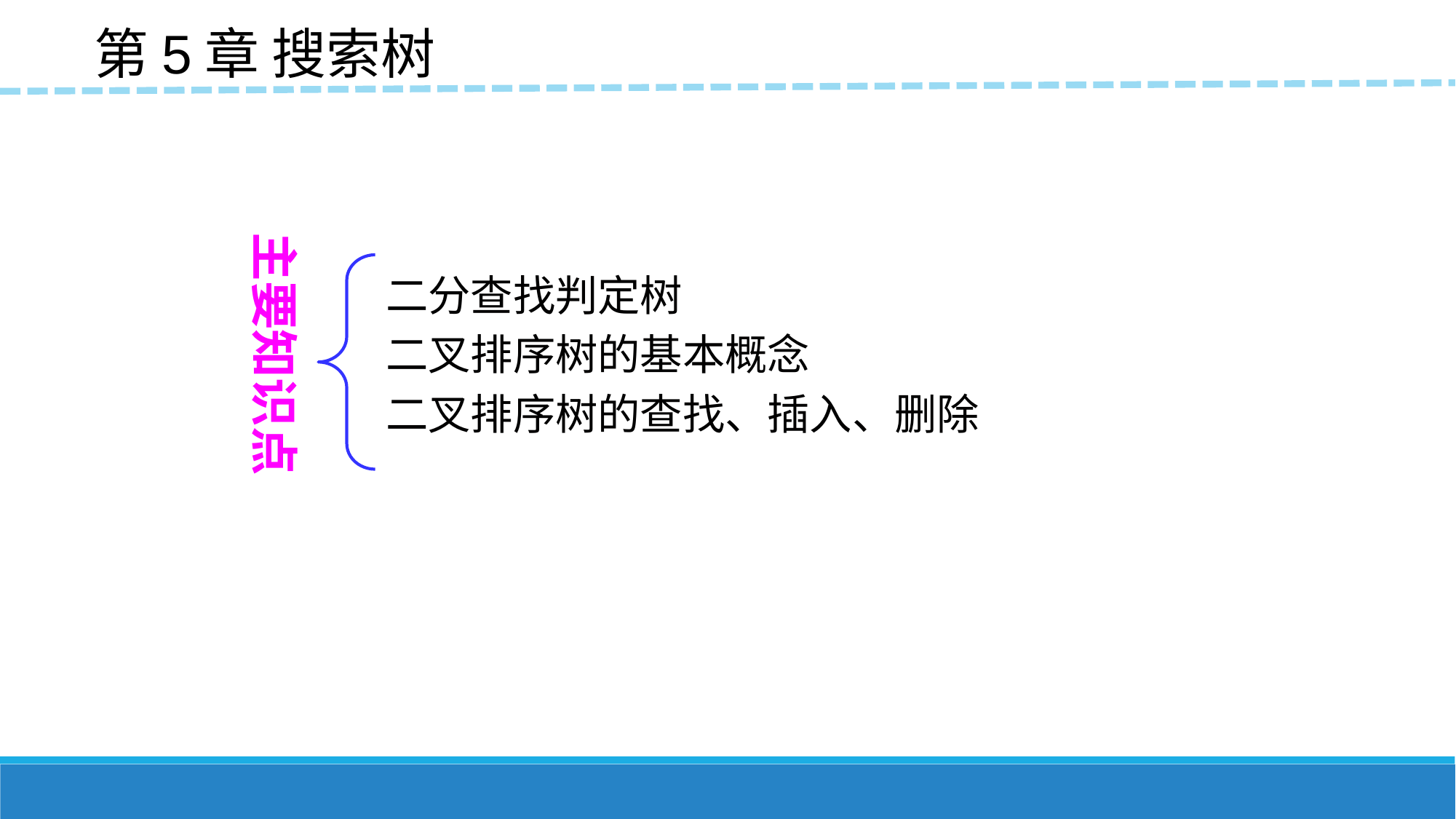

第5章 搜索树
主要知识点

二分查找判定树
二叉排序树的基本概念
二叉排序树的查找、插入、删除